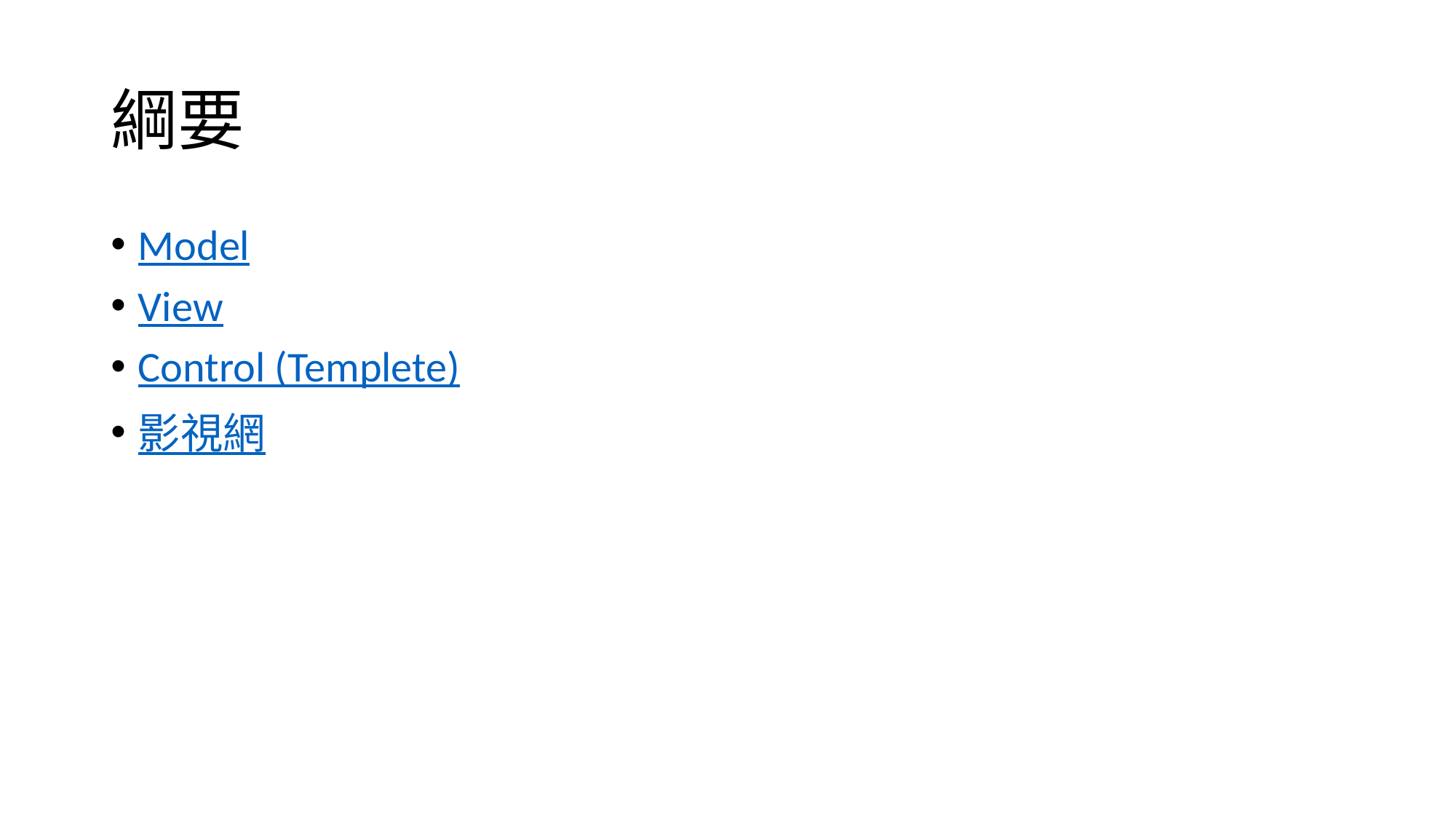

# 綱要
Model
View
Control (Templete)
影視網